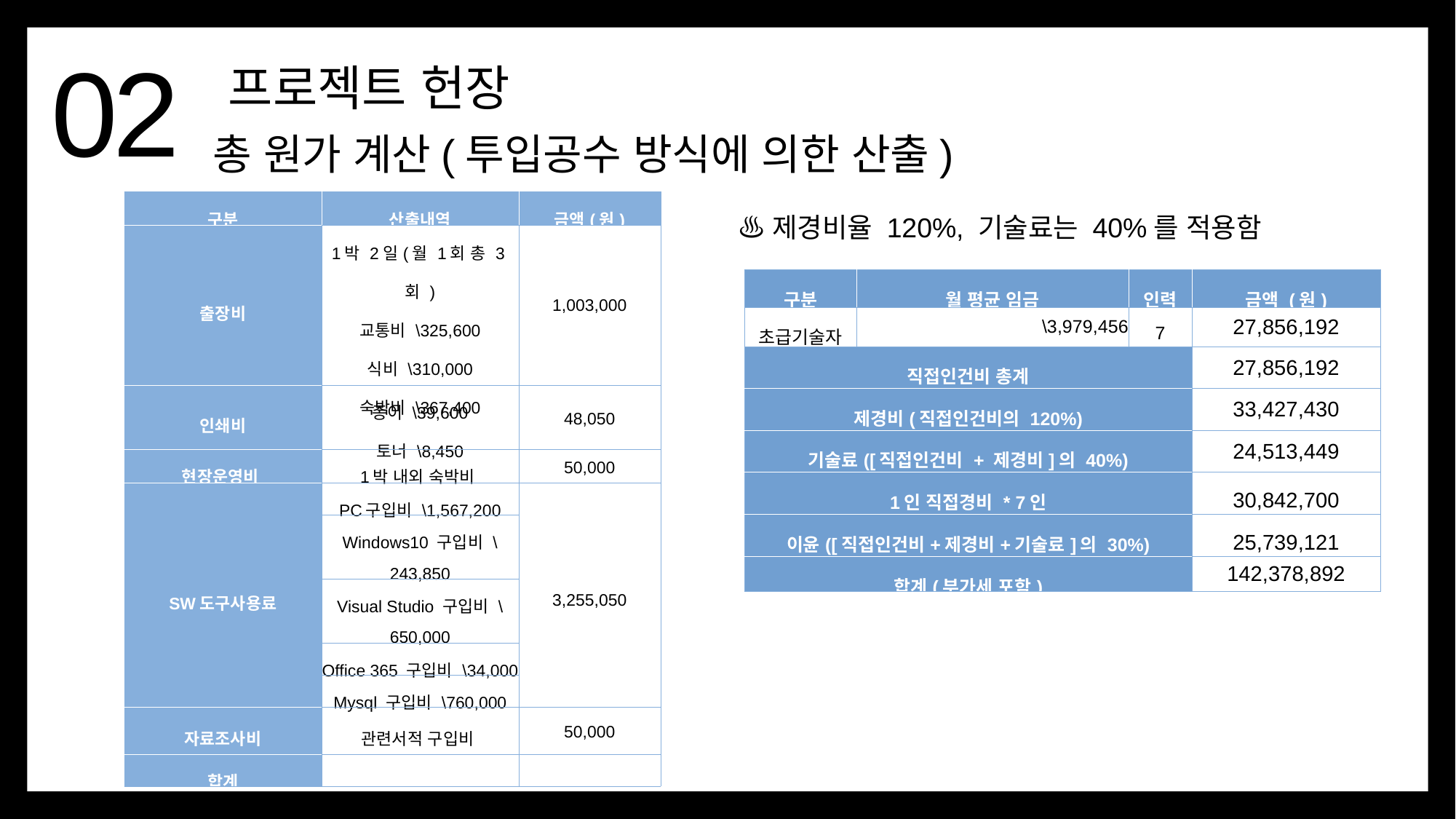

02
프로젝트 헌장
총 원가 계산(투입공수 방식에 의한 산출)
| 구분 | 산출내역 | 금액(원) |
| --- | --- | --- |
| 출장비 | 1박 2일(월 1회 총 3회 ) 교통비 \325,600 식비 \310,000 숙박비 \367,400 | 1,003,000 |
| 인쇄비 | 종이 \39,600 토너 \8,450 | 48,050 |
| 현장운영비 | 1박 내외 숙박비 | 50,000 |
| SW도구사용료 | PC구입비 \1,567,200 | 3,255,050 |
|  | Windows10 구입비 \243,850 |  |
|  | Visual Studio 구입비 \650,000 |  |
|  | Office 365 구입비 \34,000 |  |
|  | Mysql 구입비 \760,000 |  |
| 자료조사비 | 관련서적 구입비 | 50,000 |
| 합계 |  |  |

♨제경비율 120%, 기술료는 40%를 적용함

| 구분 | 월 평균 임금 | 인력 | 금액 (원) |
| --- | --- | --- | --- |
| 초급기술자 | \3,979,456 | 7 | 27,856,192 |
| 직접인건비 총계 |  |  | 27,856,192 |
| 제경비(직접인건비의 120%) |  |  | 33,427,430 |
| 기술료([직접인건비 + 제경비]의 40%) |  |  | 24,513,449 |
| 1인 직접경비 \* 7인 |  |  | 30,842,700 |
| 이윤([직접인건비+제경비+기술료]의 30%) |  |  | 25,739,121 |
| 합계(부가세 포함) |  |  | 142,378,892 |

표2 1인당 직접경비 산정내역